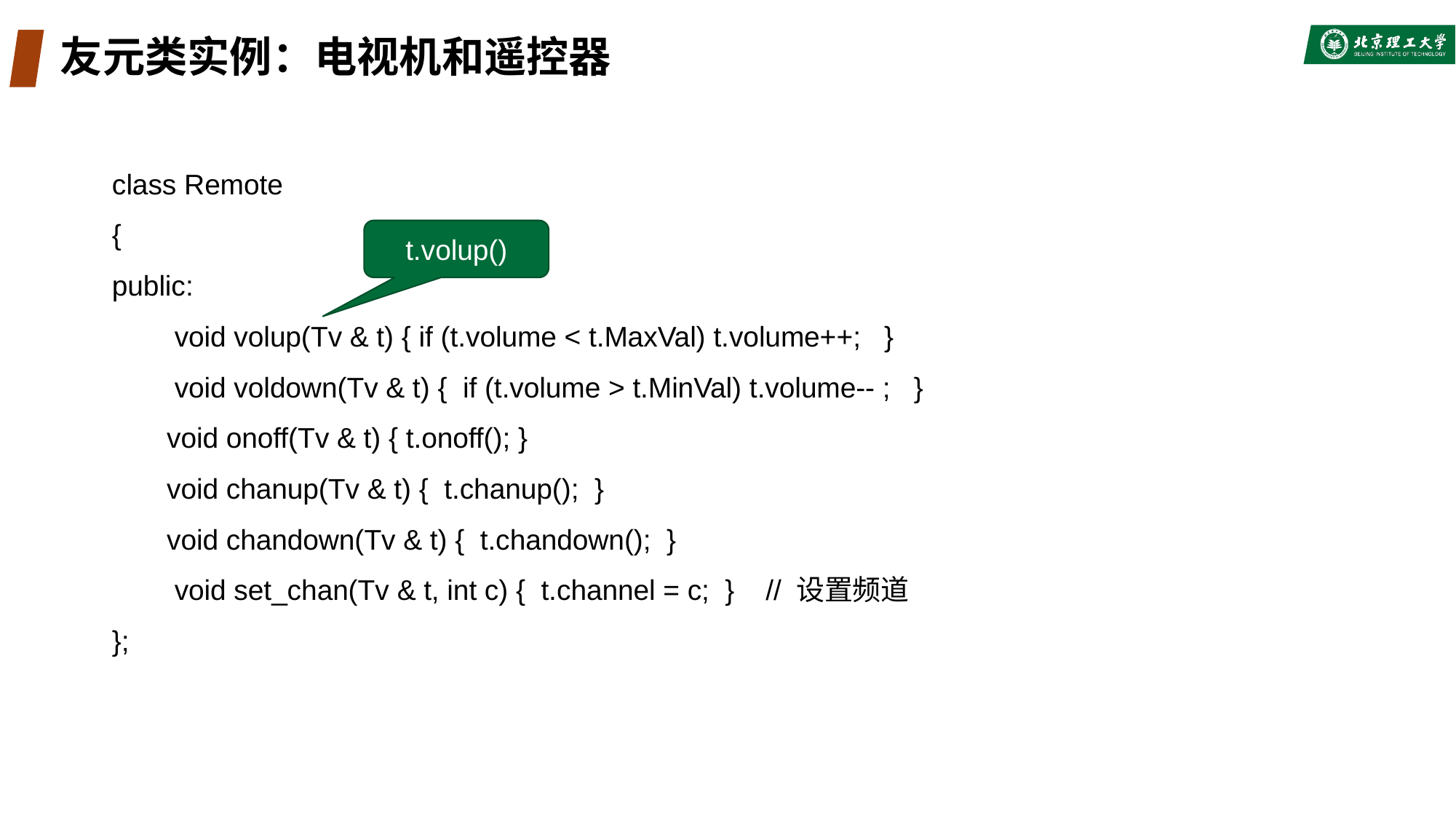

# 友元类实例：电视机和遥控器
class Remote
{
public:
        void volup(Tv & t) { if (t.volume < t.MaxVal) t.volume++;   }
        void voldown(Tv & t) {  if (t.volume > t.MinVal) t.volume-- ;   }
       void onoff(Tv & t) { t.onoff(); }
       void chanup(Tv & t) {  t.chanup();  }
       void chandown(Tv & t) {  t.chandown();  }
        void set_chan(Tv & t, int c) {  t.channel = c;  }    // 设置频道
};
t.volup()